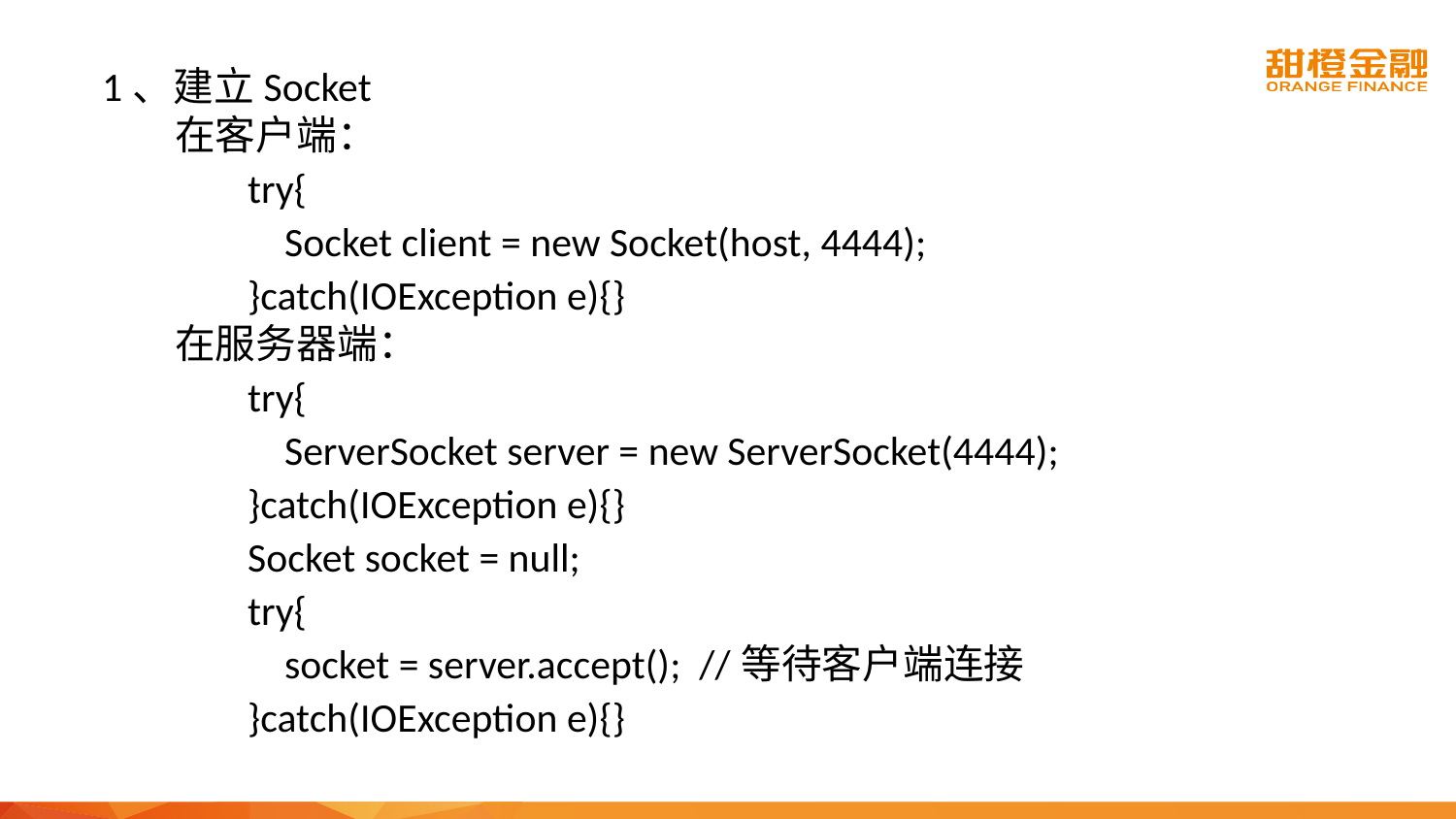

1、建立Socket
在客户端：
try{
    Socket client = new Socket(host, 4444);
}catch(IOException e){}
在服务器端：
try{
    ServerSocket server = new ServerSocket(4444);
}catch(IOException e){}
Socket socket = null;
try{
    socket = server.accept();  //等待客户端连接
}catch(IOException e){}